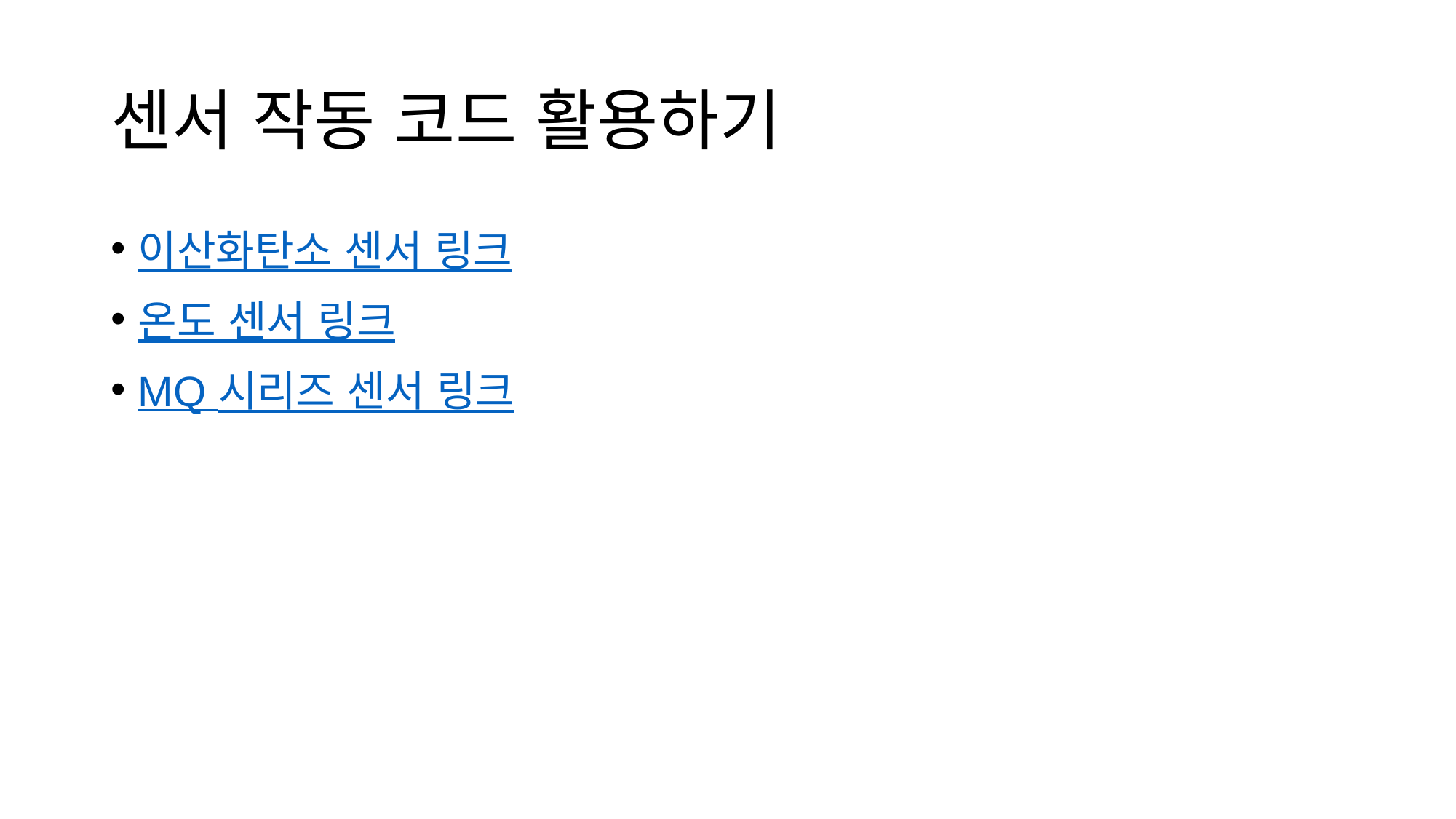

# 센서 작동 코드 활용하기
이산화탄소 센서 링크
온도 센서 링크
MQ 시리즈 센서 링크